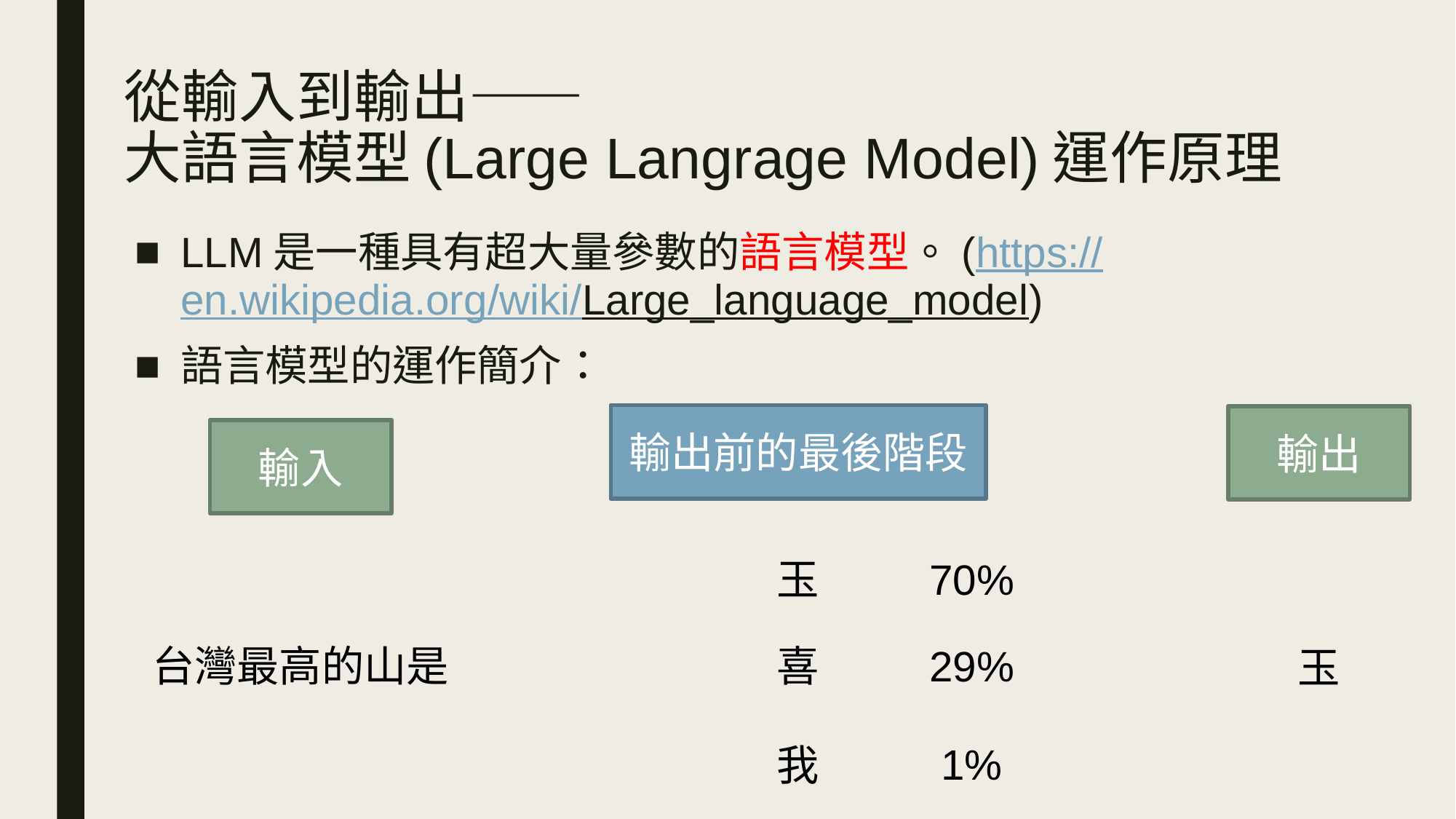

# 從輸入到輸出—— 大語言模型(Large Langrage Model)運作原理
LLM是一種具有超大量參數的語言模型。(https://en.wikipedia.org/wiki/Large_language_model)
語言模型的運作簡介：

輸出前的最後階段
輸出
輸入
玉
70%
台灣最高的山是
喜
29%
玉
1%
我